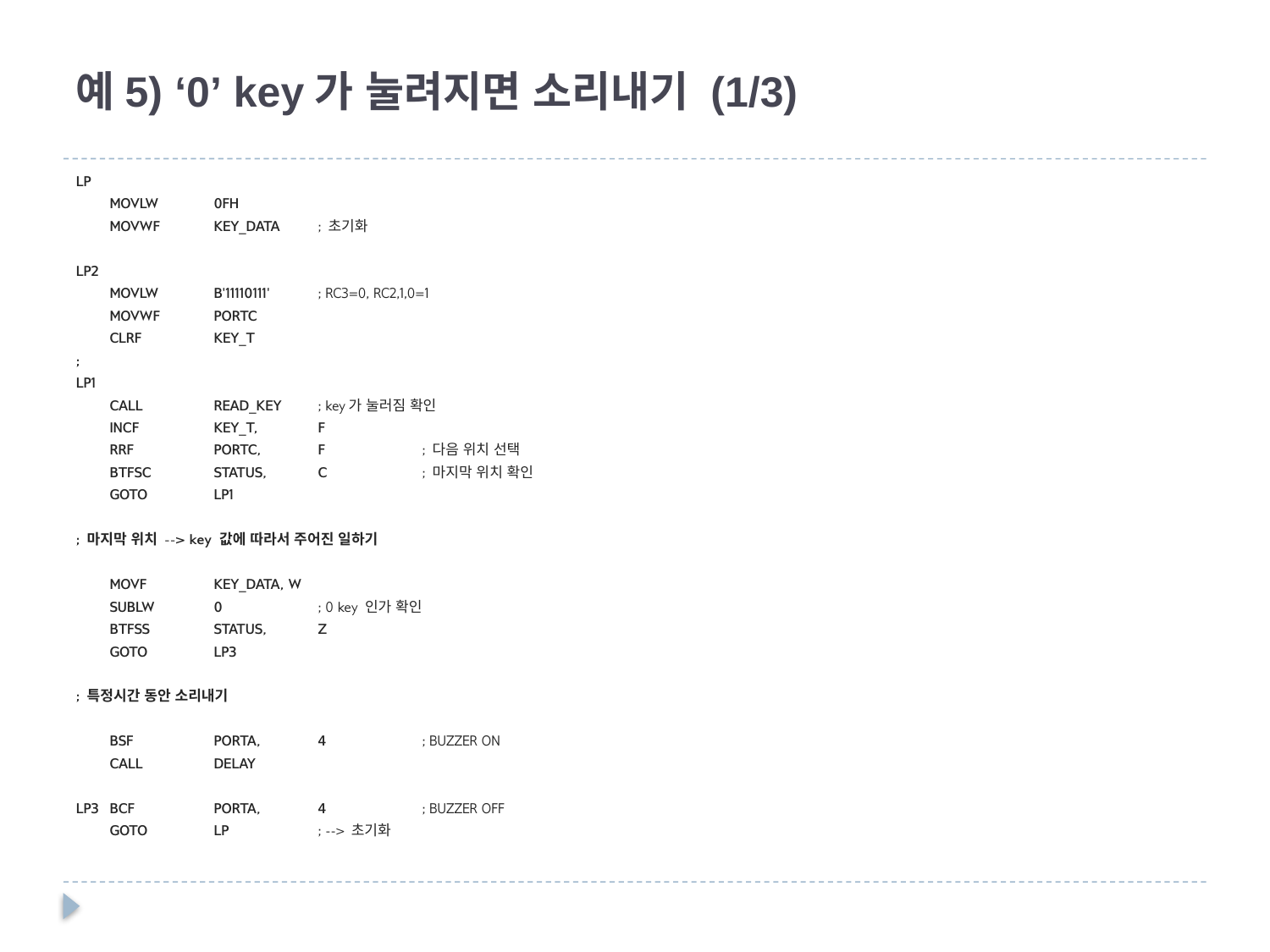

# 예5) ‘0’ key가 눌려지면 소리내기 (1/3)
LP
	MOVLW	0FH
	MOVWF	KEY_DATA		; 초기화

LP2
	MOVLW	B'11110111'		; RC3=0, RC2,1,0=1
	MOVWF	PORTC
	CLRF	KEY_T
;
LP1
	CALL	READ_KEY		; key가 눌러짐 확인
	INCF	KEY_T,	F
	RRF	PORTC,	F	; 다음 위치 선택
	BTFSC	STATUS,	C	; 마지막 위치 확인
	GOTO	LP1

; 마지막 위치 --> key 값에 따라서 주어진 일하기

	MOVF	KEY_DATA, W
	SUBLW	0		; 0 key 인가 확인
	BTFSS	STATUS,	Z
	GOTO	LP3

; 특정시간 동안 소리내기

	BSF	PORTA,	4	; BUZZER ON
	CALL	DELAY

LP3	BCF	PORTA,	4	; BUZZER OFF
	GOTO	LP		; --> 초기화
16